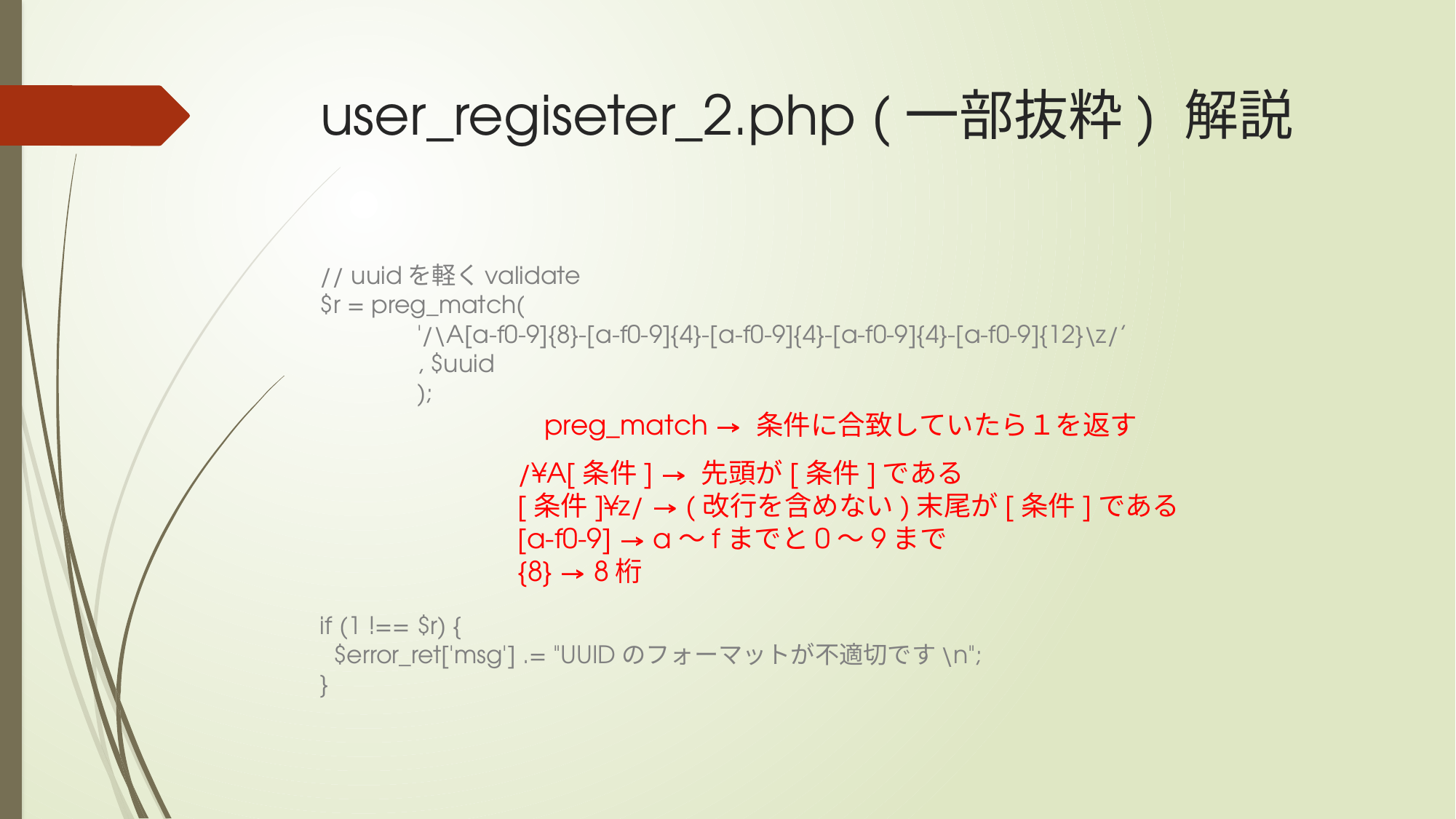

# user_regiseter_2.php (一部抜粋) 解説
// uuidを軽くvalidate
$r = preg_match(
		'/\A[a-f0-9]{8}-[a-f0-9]{4}-[a-f0-9]{4}-[a-f0-9]{4}-[a-f0-9]{12}\z/’
		, $uuid
	);

if (1 !== $r) {
  $error_ret['msg'] .= "UUIDのフォーマットが不適切です\n";
}
preg_match → 条件に合致していたら１を返す
/¥A[条件] → 先頭が[条件]である
[条件]¥z/ → (改行を含めない)末尾が[条件]である
[a-f0-9] → a〜fまでと0〜9まで
{8} → 8桁